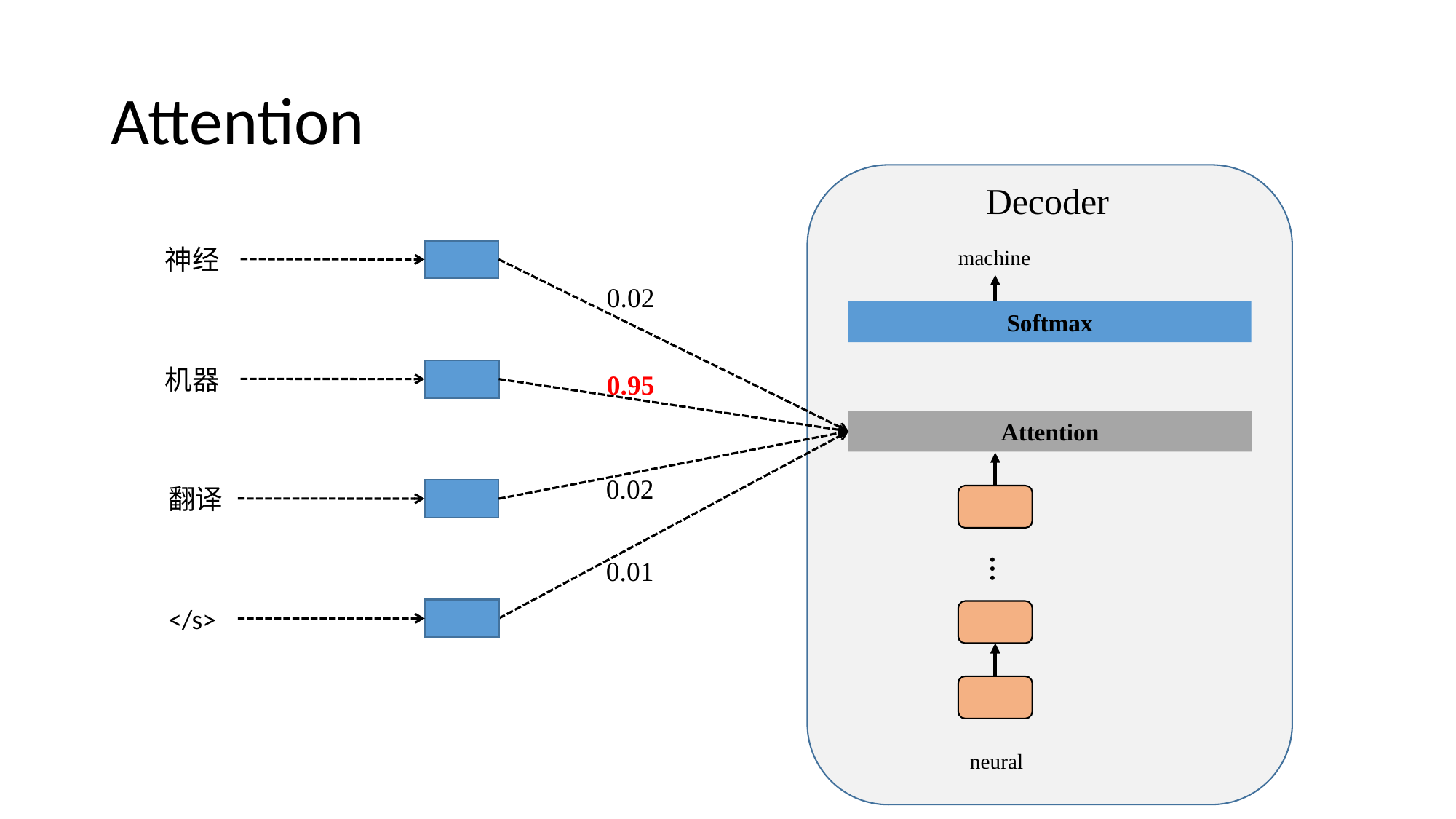

# Attention

Decoder
神经
machine

0.02
Softmax
机器

0.95
Attention
0.02
翻译

…
0.01
</s>

neural